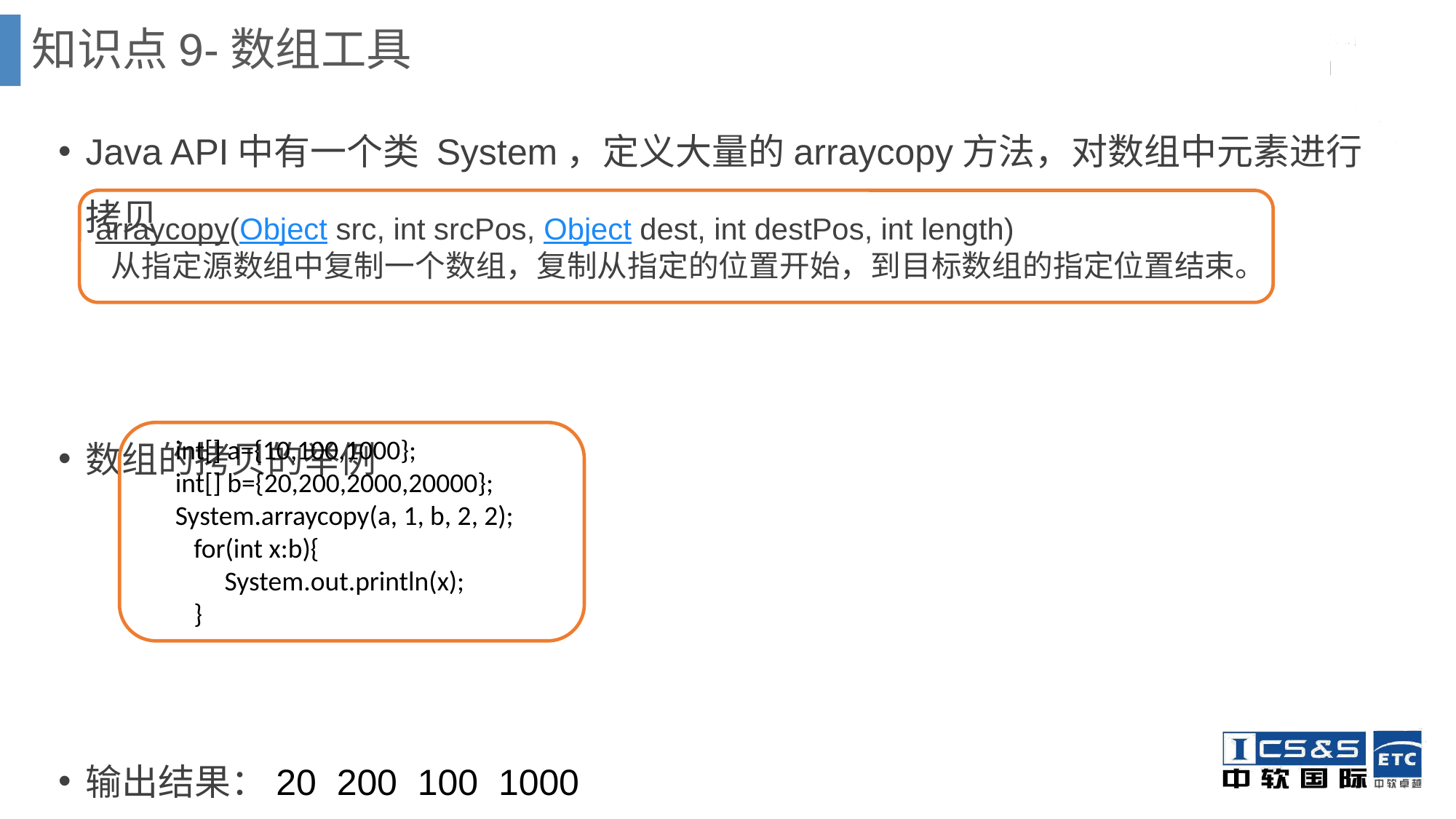

知识点9-数组工具
Java API中有一个类 System，定义大量的arraycopy方法，对数组中元素进行拷贝

数组的拷贝的举例

输出结果：20  200  100  1000

arraycopy(Object src, int srcPos, Object dest, int destPos, int length)
 从指定源数组中复制一个数组，复制从指定的位置开始，到目标数组的指定位置结束。

 int[] a={10,100,1000};
 int[] b={20,200,2000,20000};
 System.arraycopy(a, 1, b, 2, 2);
    for(int x:b){
         System.out.println(x);
    }